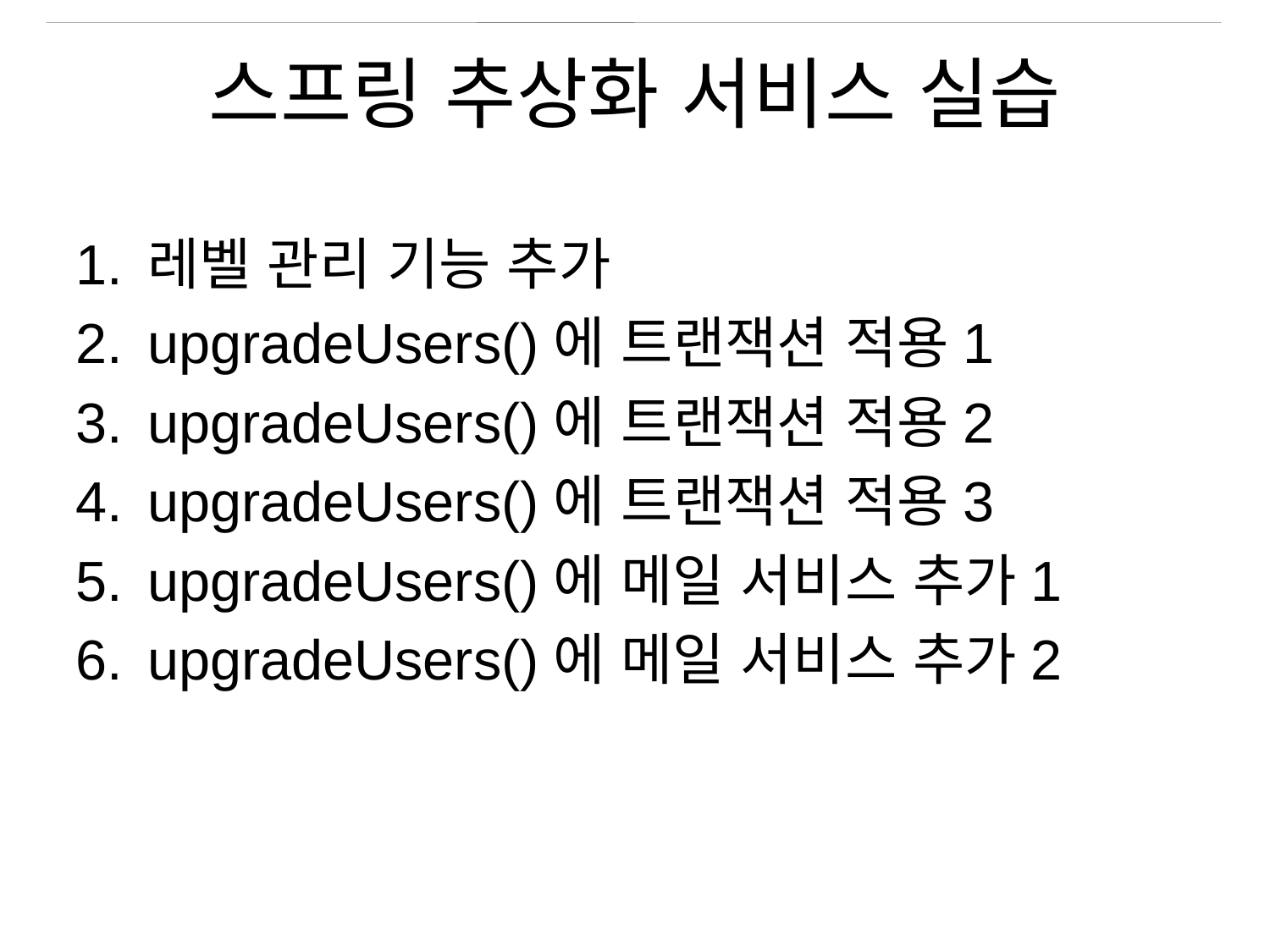

# 스프링 추상화 서비스 실습
레벨 관리 기능 추가
upgradeUsers()에 트랜잭션 적용1
upgradeUsers()에 트랜잭션 적용2
upgradeUsers()에 트랜잭션 적용3
upgradeUsers()에 메일 서비스 추가1
upgradeUsers()에 메일 서비스 추가2